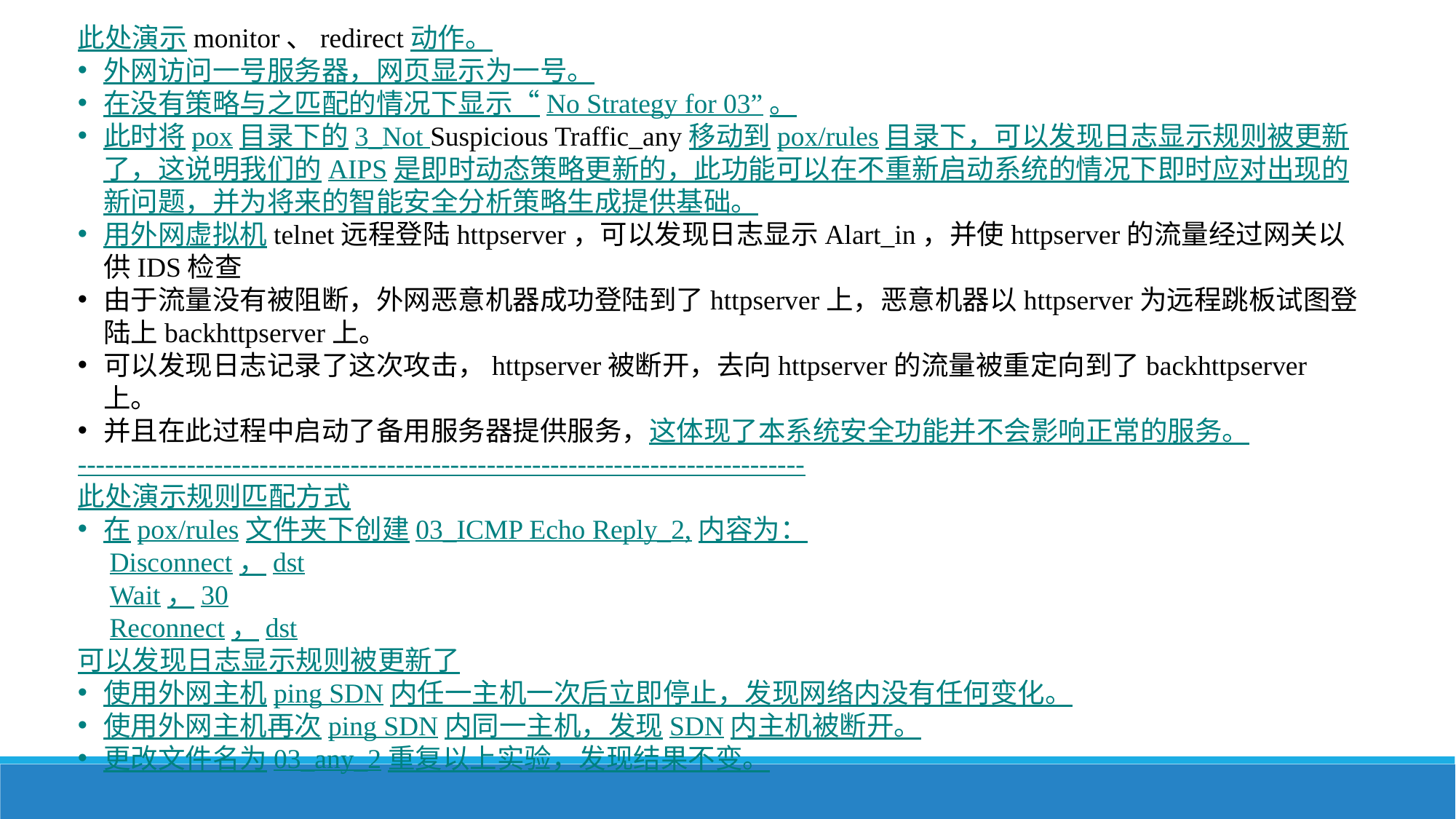

此处演示monitor、redirect动作。
外网访问一号服务器，网页显示为一号。
在没有策略与之匹配的情况下显示“No Strategy for 03”。
此时将pox目录下的3_Not Suspicious Traffic_any移动到pox/rules目录下，可以发现日志显示规则被更新了，这说明我们的AIPS是即时动态策略更新的，此功能可以在不重新启动系统的情况下即时应对出现的新问题，并为将来的智能安全分析策略生成提供基础。
用外网虚拟机telnet远程登陆httpserver，可以发现日志显示Alart_in，并使httpserver的流量经过网关以供IDS检查
由于流量没有被阻断，外网恶意机器成功登陆到了httpserver上，恶意机器以httpserver为远程跳板试图登陆上backhttpserver上。
可以发现日志记录了这次攻击，httpserver被断开，去向httpserver的流量被重定向到了backhttpserver上。
并且在此过程中启动了备用服务器提供服务，这体现了本系统安全功能并不会影响正常的服务。
--------------------------------------------------------------------------------
此处演示规则匹配方式
在pox/rules文件夹下创建03_ICMP Echo Reply_2,内容为：
	Disconnect，dst
	Wait，30
	Reconnect，dst
可以发现日志显示规则被更新了
使用外网主机ping SDN内任一主机一次后立即停止，发现网络内没有任何变化。
使用外网主机再次ping SDN内同一主机，发现SDN内主机被断开。
更改文件名为03_any_2重复以上实验，发现结果不变。